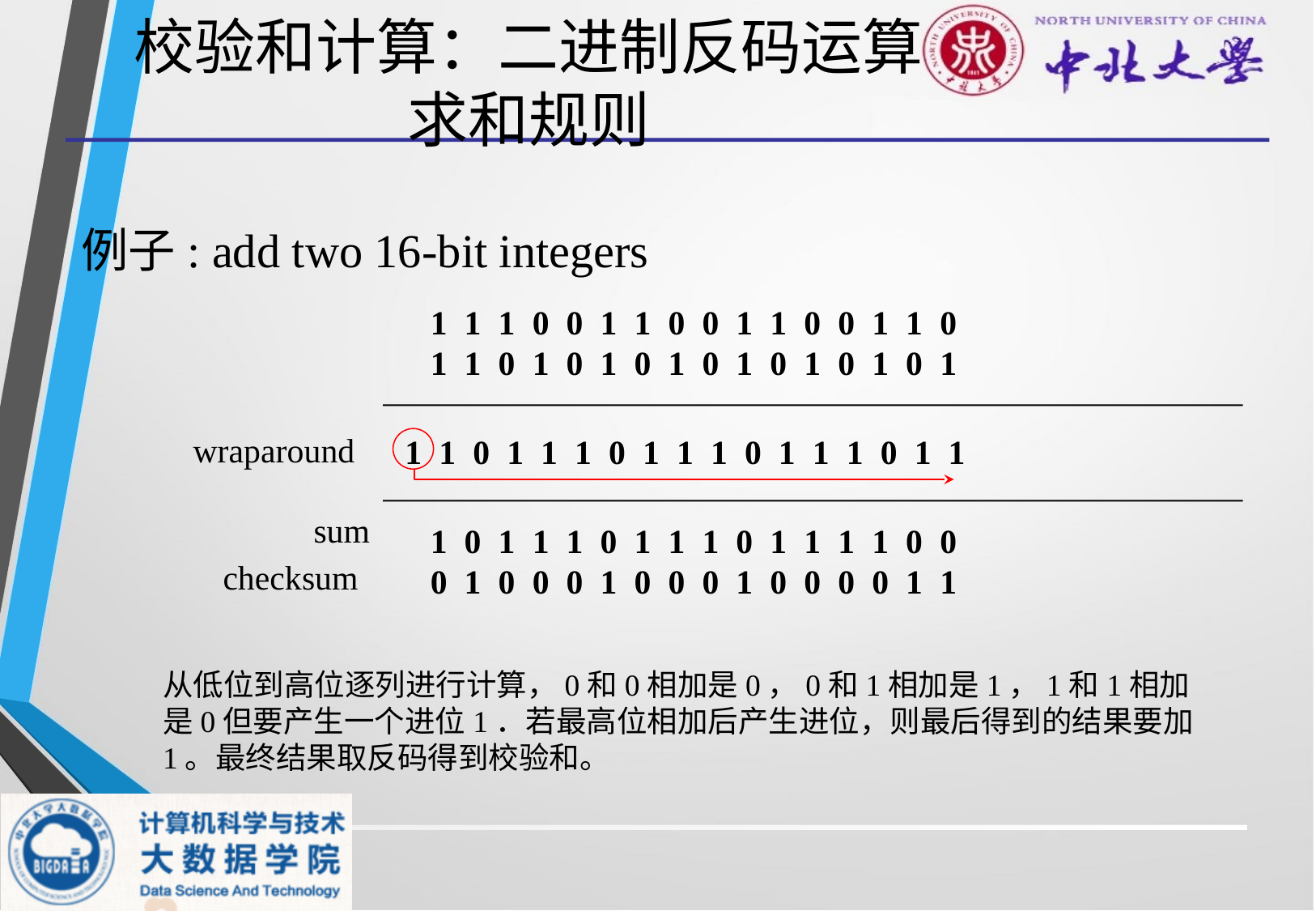

# 校验和计算：二进制反码运算求和规则
例子: add two 16-bit integers
   1  1  1  0  0  1  1  0  0  1  1  0  0  1  1  0
   1  1  0  1  0  1  0  1  0  1  0  1  0  1  0  1

1  1  0  1  1  1  0  1  1  1  0  1  1  1  0  1  1

   1  0  1  1  1  0  1  1  1  0  1  1  1  1  0  0
   0  1  0  0  0  1  0  0  0  1  0  0  0  0  1  1

wraparound

sum
checksum
从低位到高位逐列进行计算，0和0相加是0，0和1相加是1，1和1相加是0但要产生一个进位1．若最高位相加后产生进位，则最后得到的结果要加1。最终结果取反码得到校验和。
14